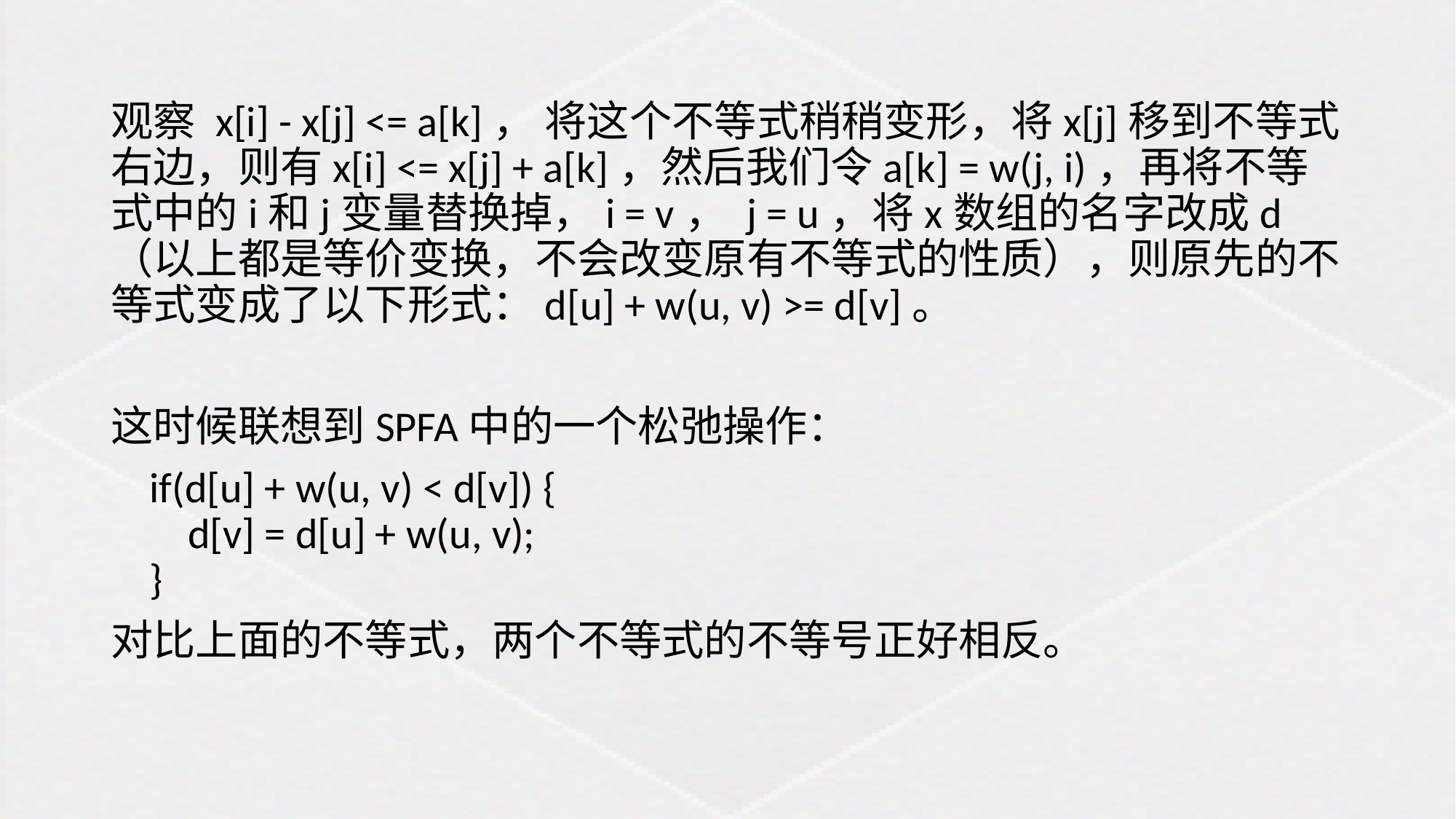

观察 x[i] - x[j] <= a[k]， 将这个不等式稍稍变形，将x[j]移到不等式右边，则有x[i] <= x[j] + a[k]，然后我们令a[k] = w(j, i)，再将不等式中的i和j变量替换掉，i = v， j = u，将x数组的名字改成d（以上都是等价变换，不会改变原有不等式的性质），则原先的不等式变成了以下形式：d[u] + w(u, v) >= d[v]。

这时候联想到SPFA中的一个松弛操作：
    if(d[u] + w(u, v) < d[v]) {
        d[v] = d[u] + w(u, v);
    }
对比上面的不等式，两个不等式的不等号正好相反。